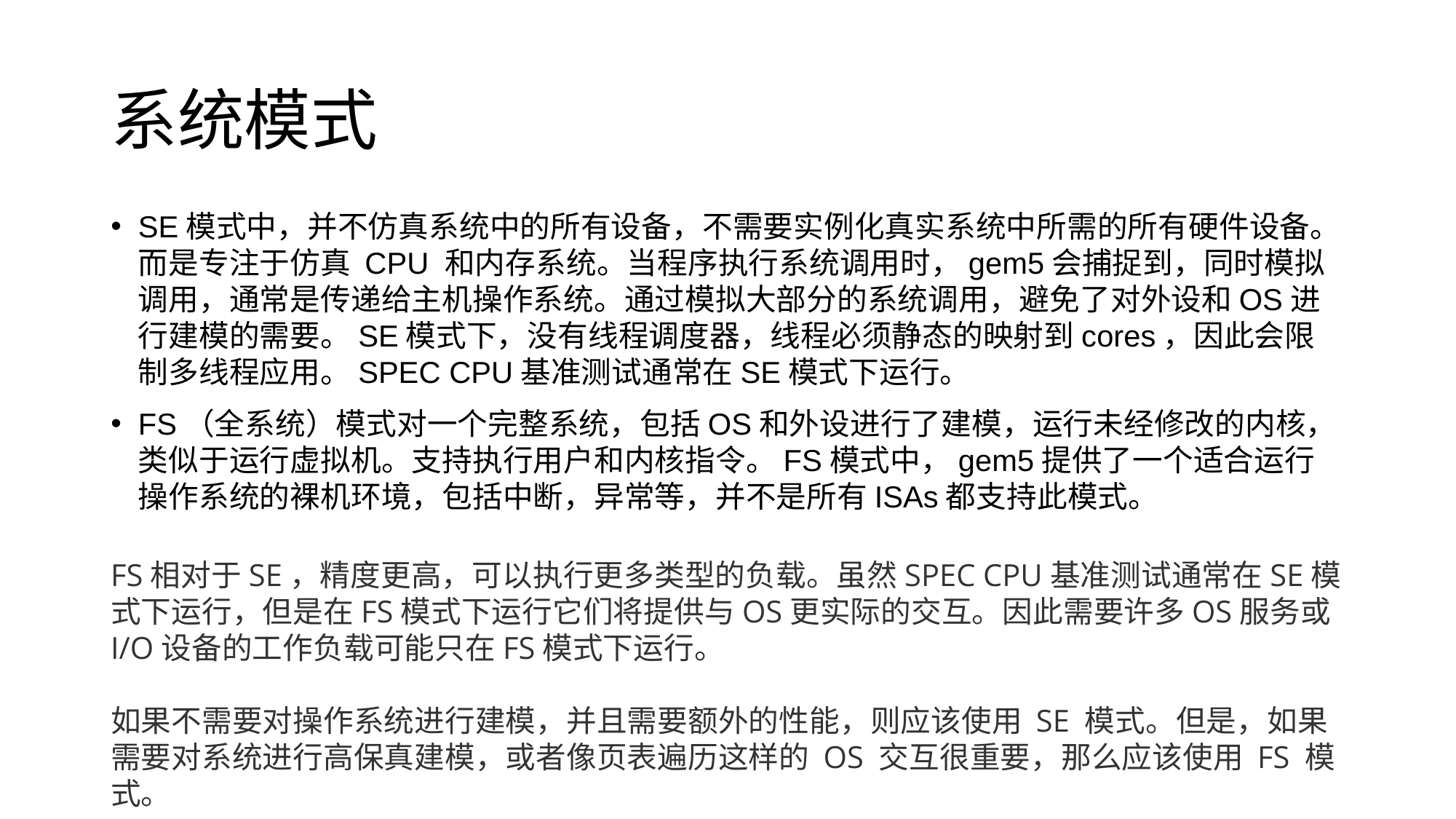

# 系统模式
SE模式中，并不仿真系统中的所有设备，不需要实例化真实系统中所需的所有硬件设备。而是专注于仿真 CPU 和内存系统。当程序执行系统调用时，gem5会捕捉到，同时模拟调用，通常是传递给主机操作系统。通过模拟大部分的系统调用，避免了对外设和OS进行建模的需要。SE模式下，没有线程调度器，线程必须静态的映射到cores，因此会限制多线程应用。SPEC CPU基准测试通常在SE模式下运行。
FS（全系统）模式对一个完整系统，包括OS和外设进行了建模，运行未经修改的内核，类似于运行虚拟机。支持执行用户和内核指令。FS模式中，gem5提供了一个适合运行操作系统的裸机环境，包括中断，异常等，并不是所有ISAs都支持此模式。
FS相对于SE，精度更高，可以执行更多类型的负载。虽然SPEC CPU基准测试通常在SE模式下运行，但是在FS模式下运行它们将提供与OS更实际的交互。因此需要许多OS服务或I/O设备的工作负载可能只在FS模式下运行。

如果不需要对操作系统进行建模，并且需要额外的性能，则应该使用 SE 模式。但是，如果需要对系统进行高保真建模，或者像页表遍历这样的 OS 交互很重要，那么应该使用 FS 模式。